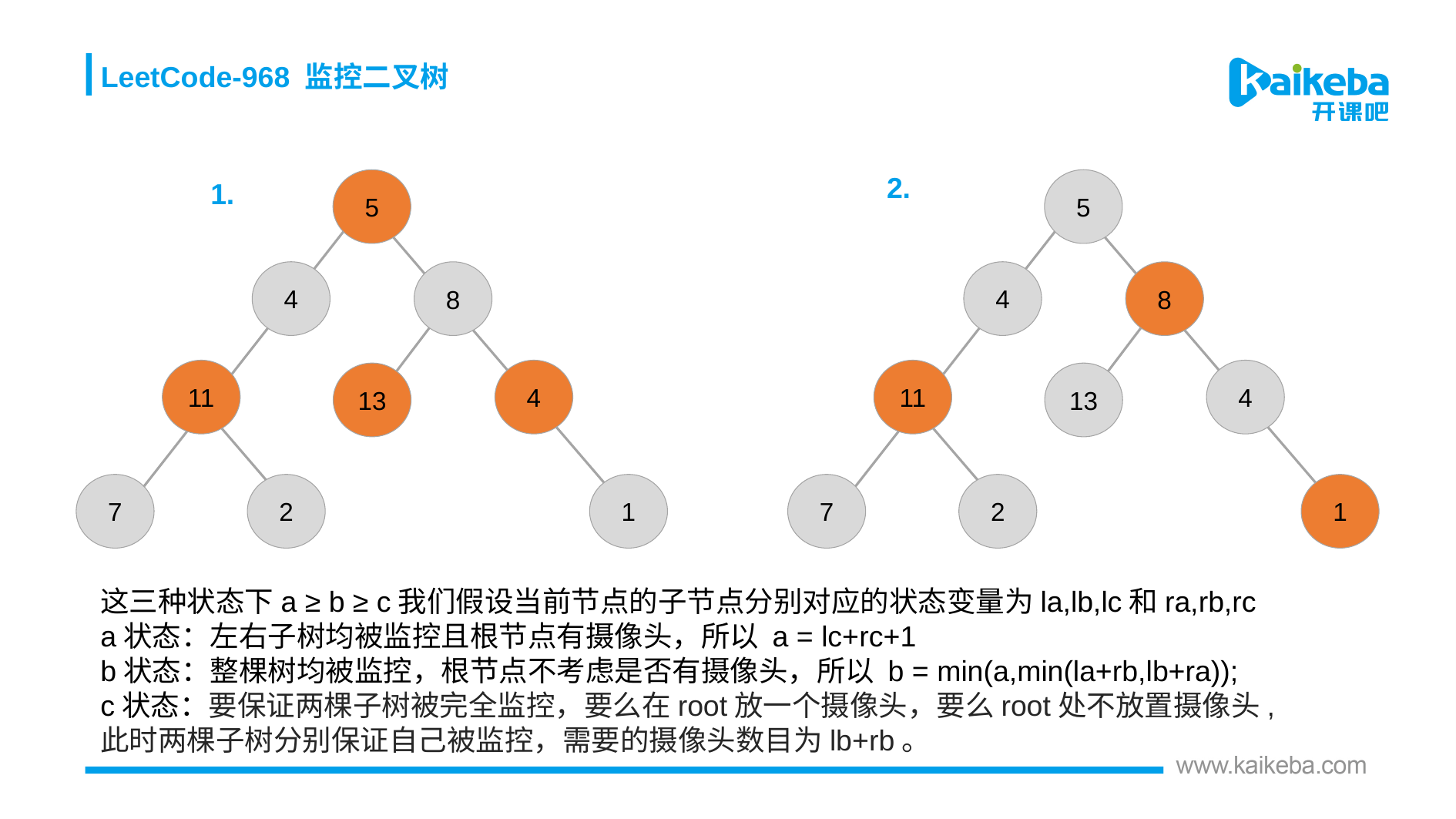

LeetCode-968 监控二叉树
2.
1.
5
5
4
4
8
8
11
4
11
4
13
13
7
2
1
7
2
1
这三种状态下a ≥ b ≥ c我们假设当前节点的子节点分别对应的状态变量为la,lb,lc和ra,rb,rc
a状态：左右子树均被监控且根节点有摄像头，所以 a = lc+rc+1
b状态：整棵树均被监控，根节点不考虑是否有摄像头，所以 b = min(a,min(la+rb,lb+ra));
c状态：要保证两棵子树被完全监控，要么在root放一个摄像头，要么root处不放置摄像头,
此时两棵子树分别保证自己被监控，需要的摄像头数目为lb+rb。